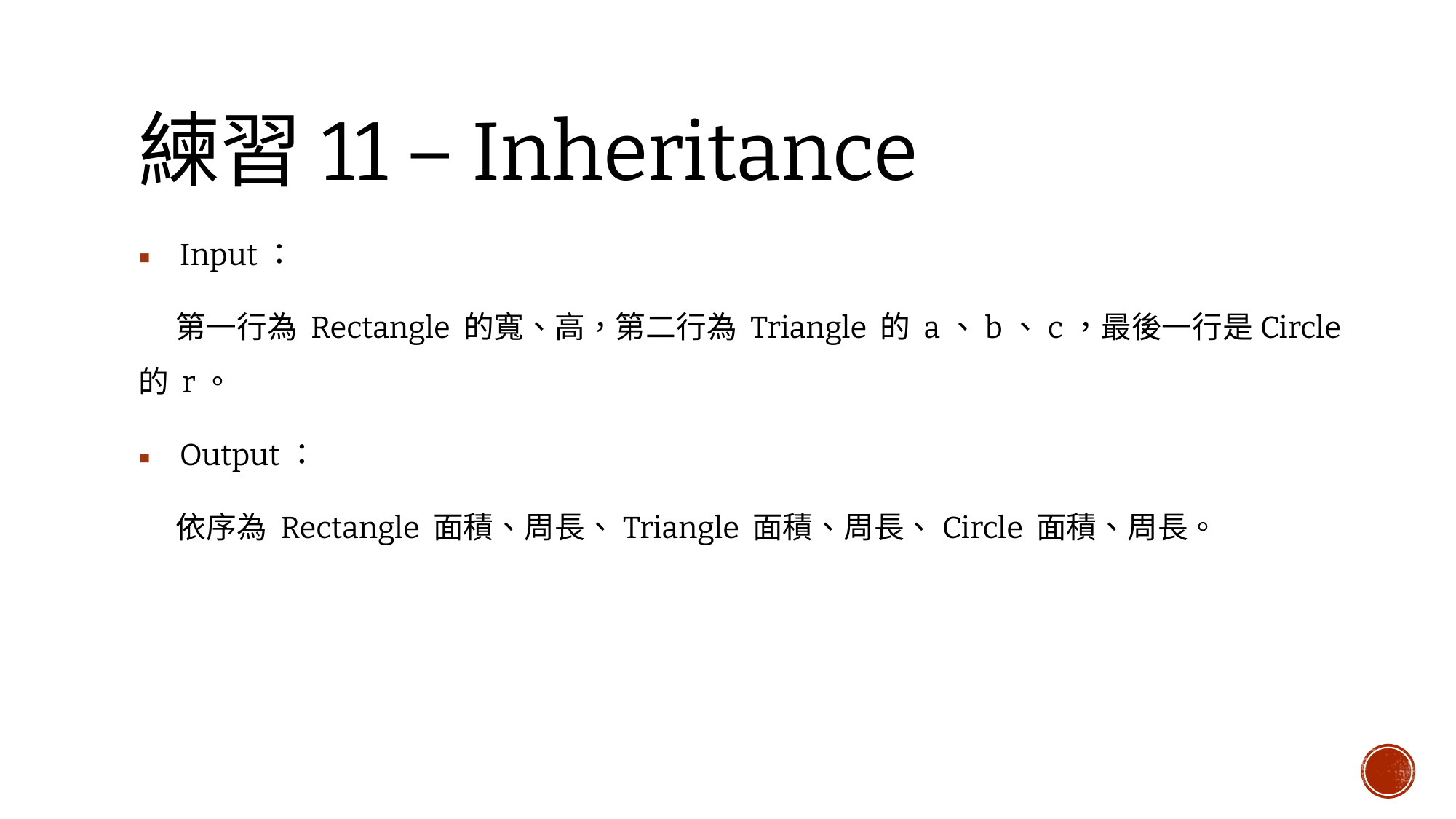

# 練習11 – Inheritance
Input：
     第一行為 Rectangle 的寬、高，第二行為 Triangle 的 a、b、c，最後一行是Circle 的 r。
Output：
     依序為 Rectangle 面積、周長、Triangle 面積、周長、Circle 面積、周長。